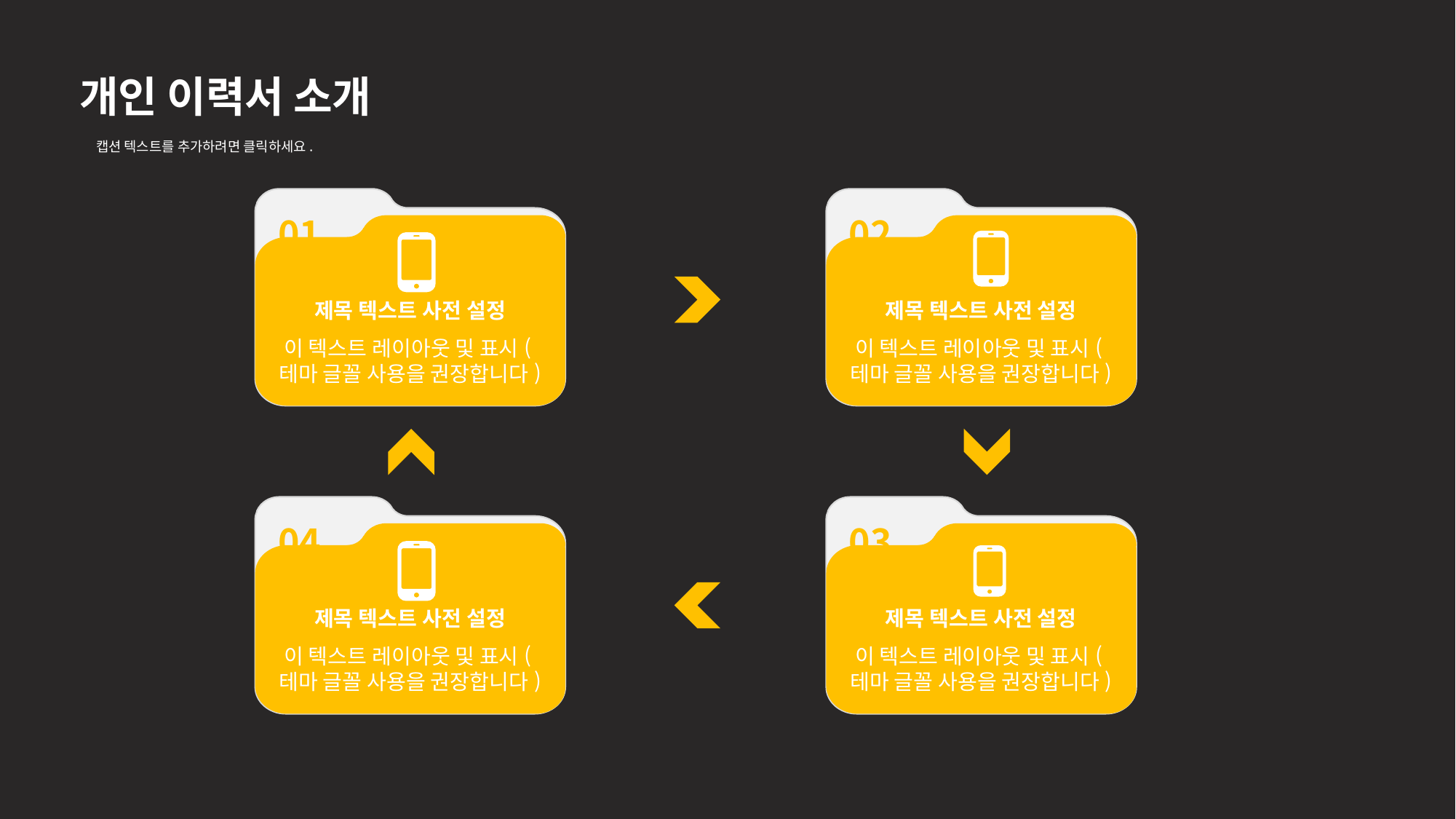

개인 이력서 소개
캡션 텍스트를 추가하려면 클릭하세요.
01

제목 텍스트 사전 설정
이 텍스트 레이아웃 및 표시(테마 글꼴 사용을 권장합니다)
02

제목 텍스트 사전 설정
이 텍스트 레이아웃 및 표시(테마 글꼴 사용을 권장합니다)

04

제목 텍스트 사전 설정
이 텍스트 레이아웃 및 표시(테마 글꼴 사용을 권장합니다)
03

제목 텍스트 사전 설정
이 텍스트 레이아웃 및 표시(테마 글꼴 사용을 권장합니다)